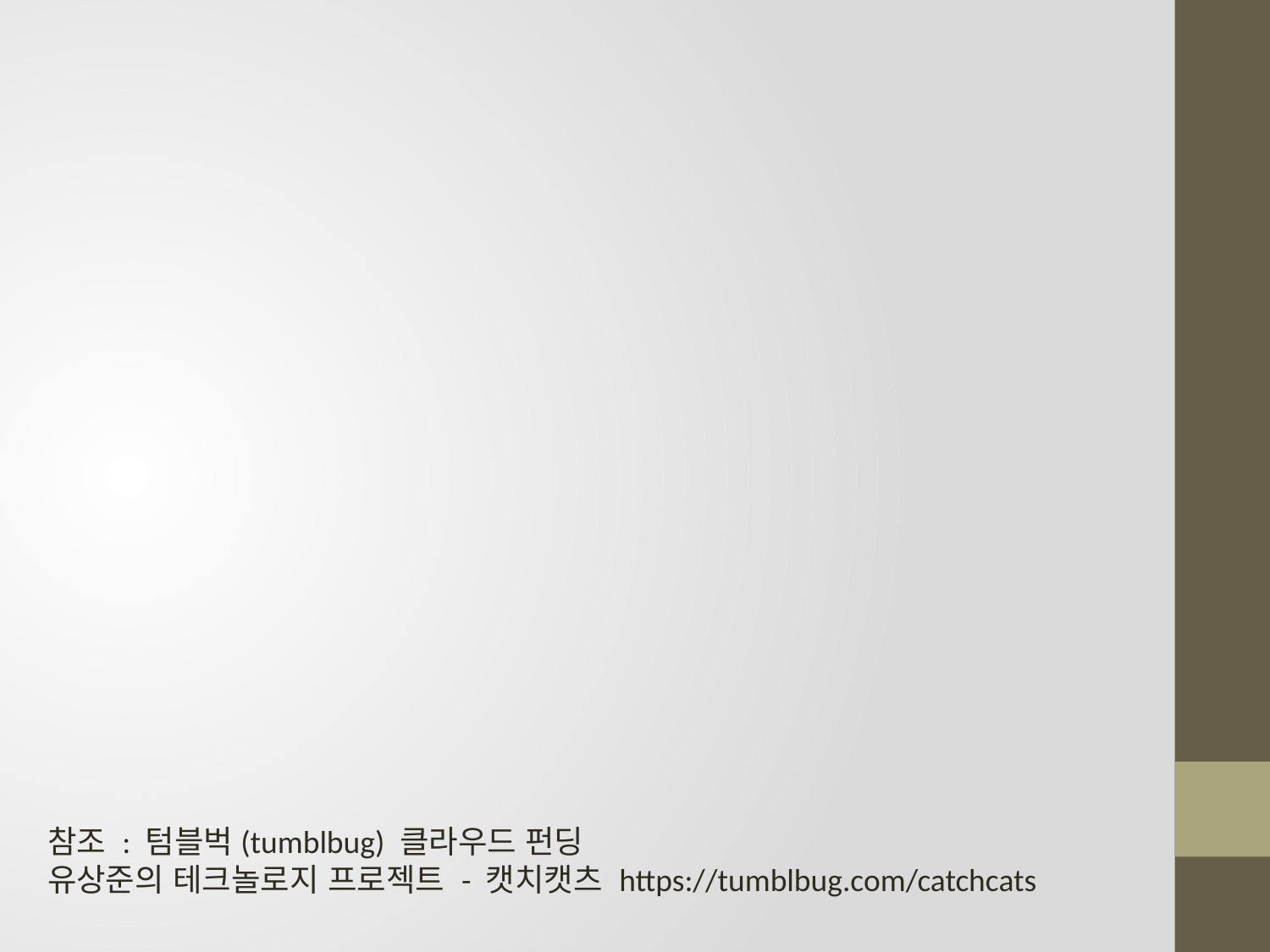

참조 : 텀블벅(tumblbug) 클라우드 펀딩
유상준의 테크놀로지 프로젝트 - 캣치캣츠 https://tumblbug.com/catchcats